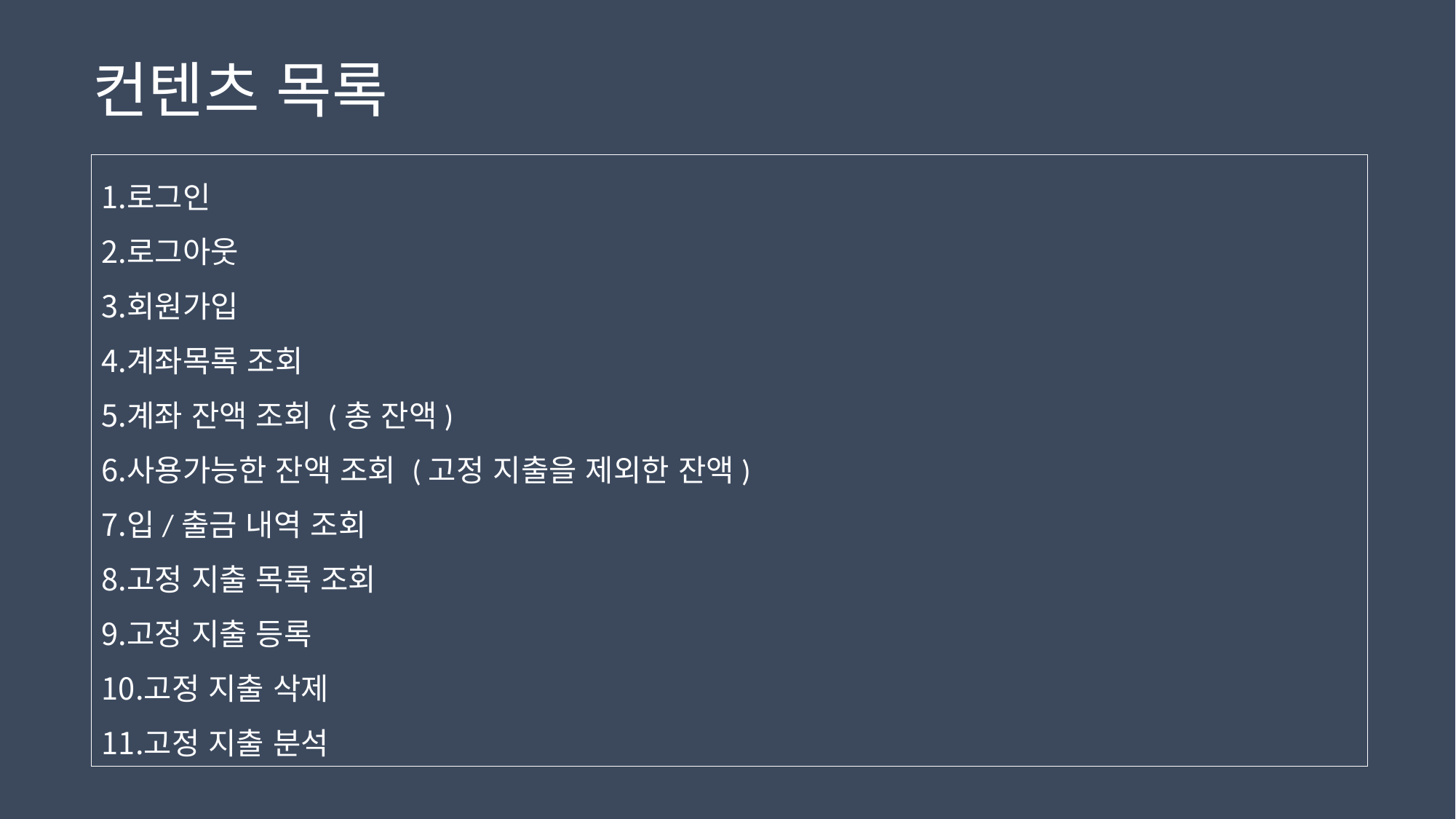

컨텐츠 목록
로그인
로그아웃
회원가입
계좌목록 조회
계좌 잔액 조회 (총 잔액)
사용가능한 잔액 조회 (고정 지출을 제외한 잔액)
입/출금 내역 조회
고정 지출 목록 조회
고정 지출 등록
고정 지출 삭제
고정 지출 분석